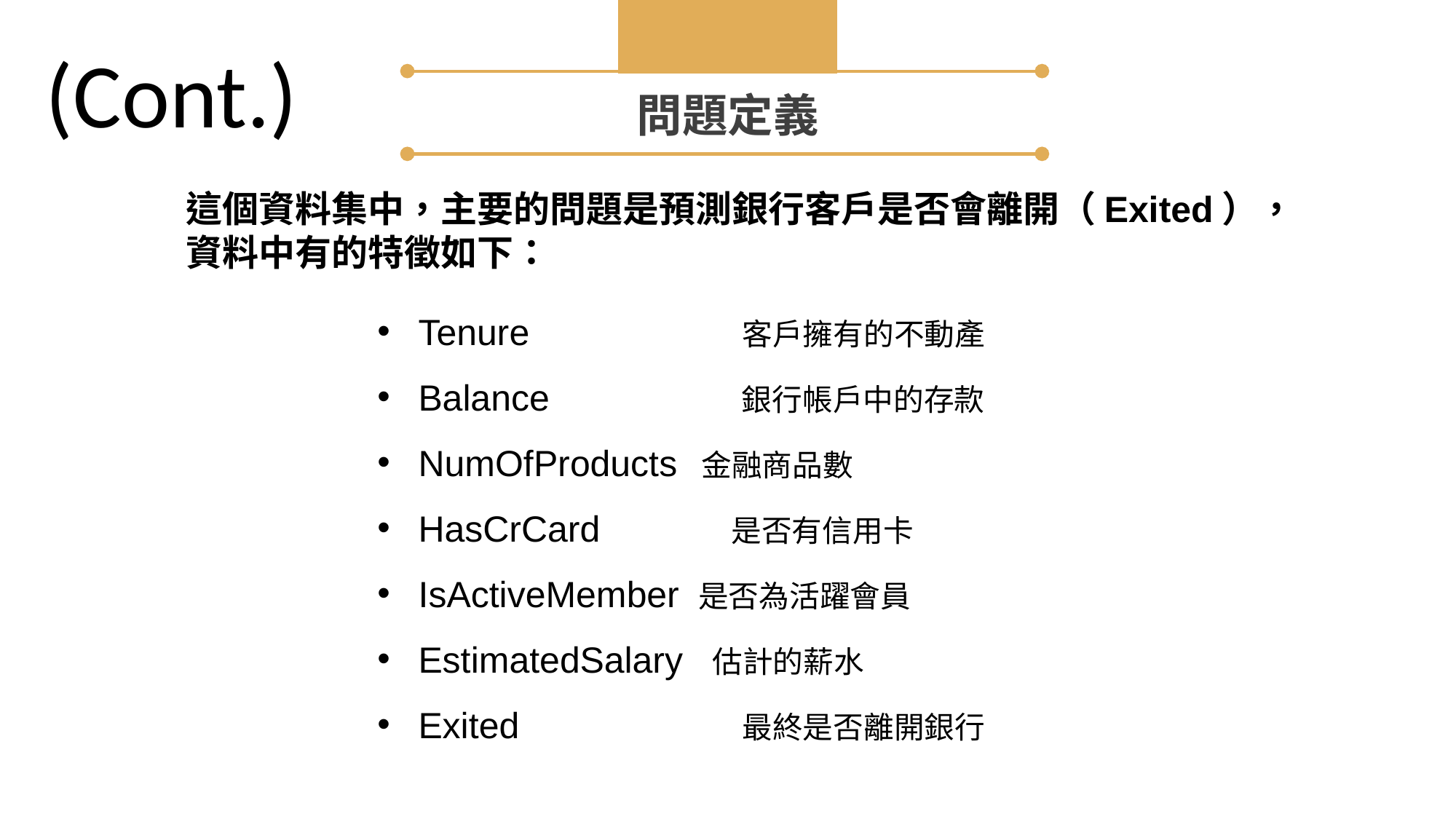

(Cont.)

問題定義

這個資料集中，主要的問題是預測銀行客戶是否會離開（Exited），
資料中有的特徵如下：
Tenure                    客戶擁有的不動產
Balance                  銀行帳戶中的存款
NumOfProducts  金融商品數
HasCrCard            是否有信用卡
IsActiveMember 是否為活躍會員
EstimatedSalary  估計的薪水
Exited                     最終是否離開銀行